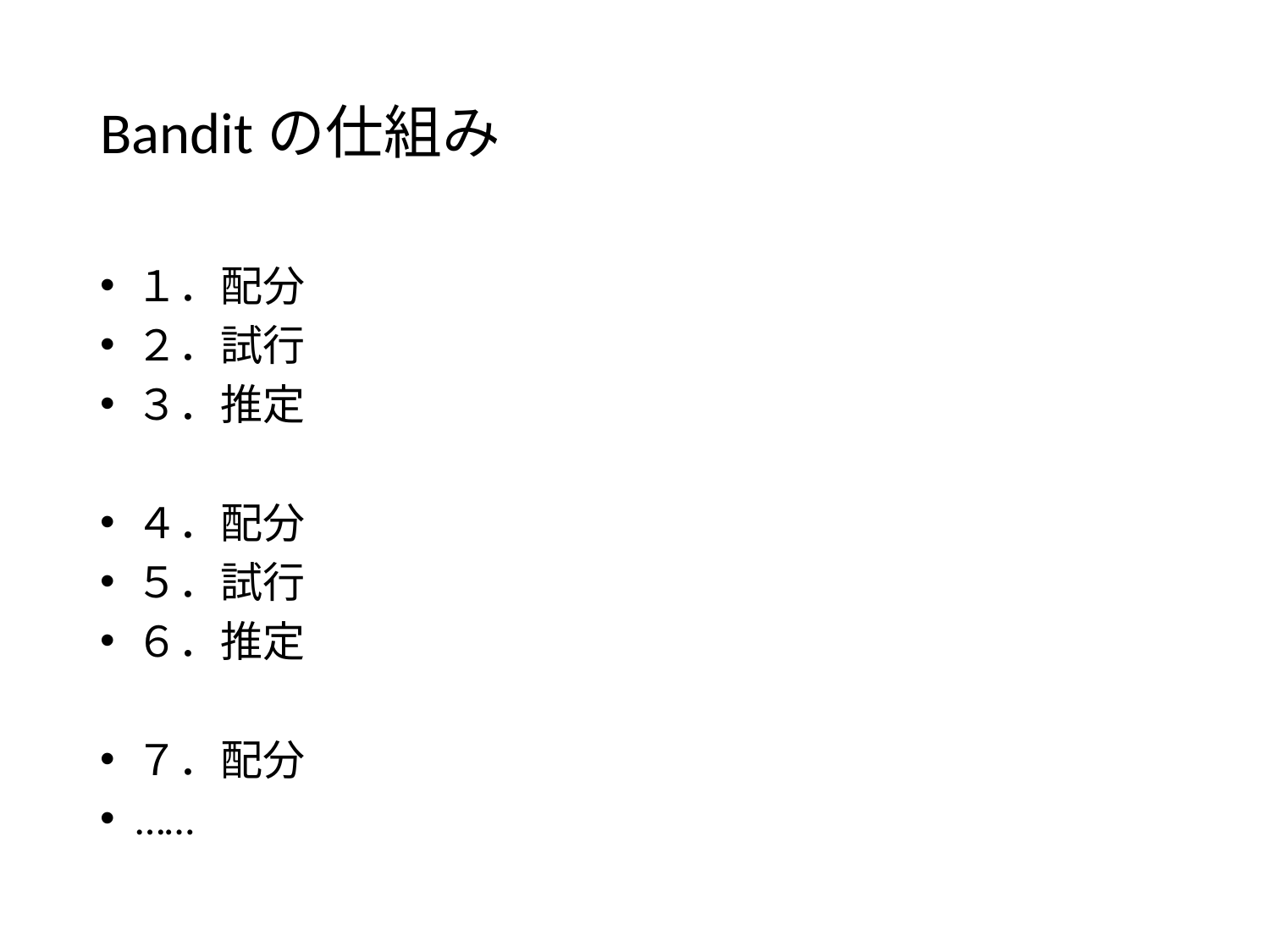

# Banditの仕組み
１．配分
２．試行
３．推定

４．配分
５．試行
６．推定

７．配分
……